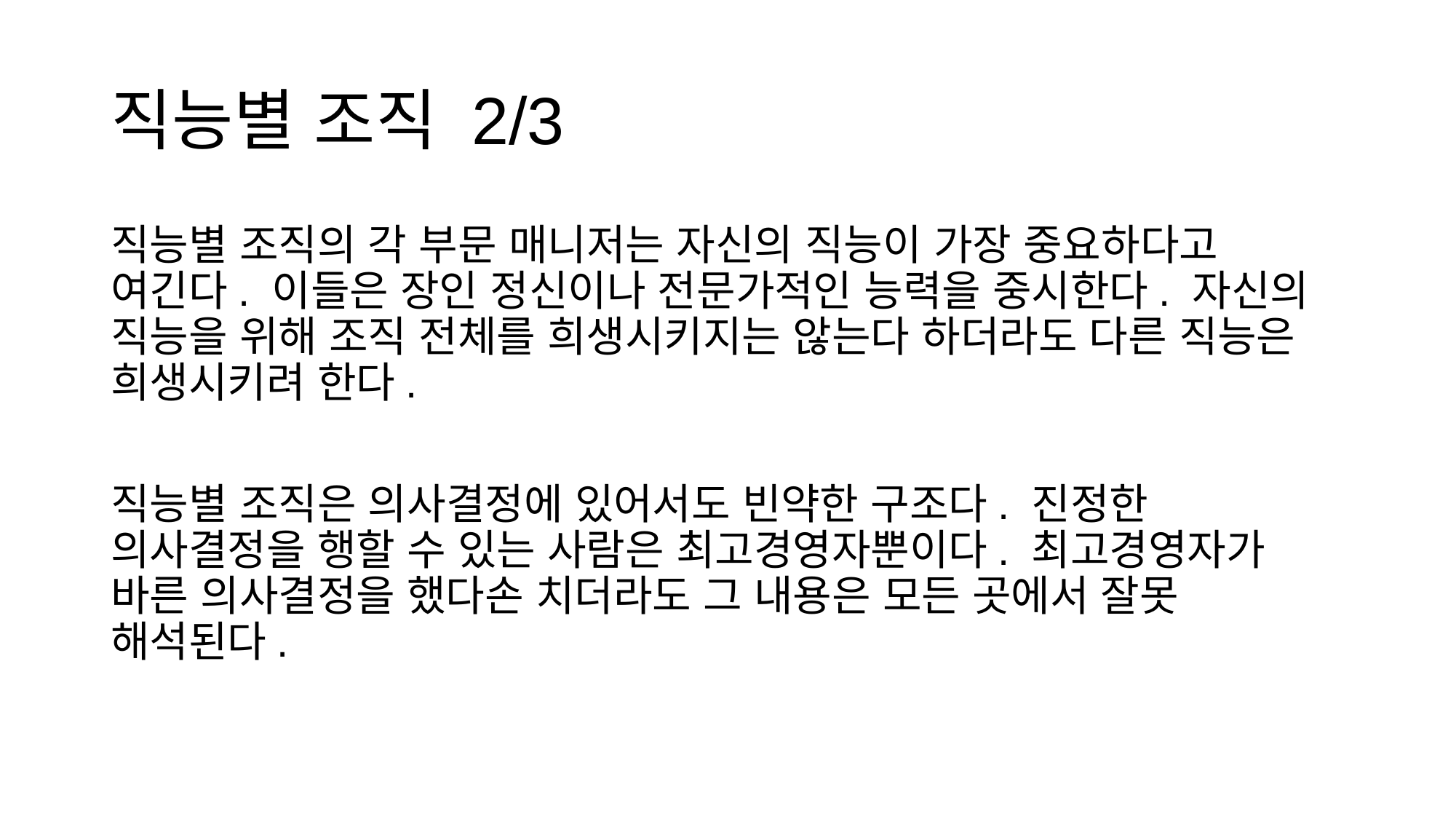

# 직능별 조직 2/3
직능별 조직의 각 부문 매니저는 자신의 직능이 가장 중요하다고 여긴다. 이들은 장인 정신이나 전문가적인 능력을 중시한다. 자신의 직능을 위해 조직 전체를 희생시키지는 않는다 하더라도 다른 직능은 희생시키려 한다.

직능별 조직은 의사결정에 있어서도 빈약한 구조다. 진정한 의사결정을 행할 수 있는 사람은 최고경영자뿐이다. 최고경영자가 바른 의사결정을 했다손 치더라도 그 내용은 모든 곳에서 잘못 해석된다.